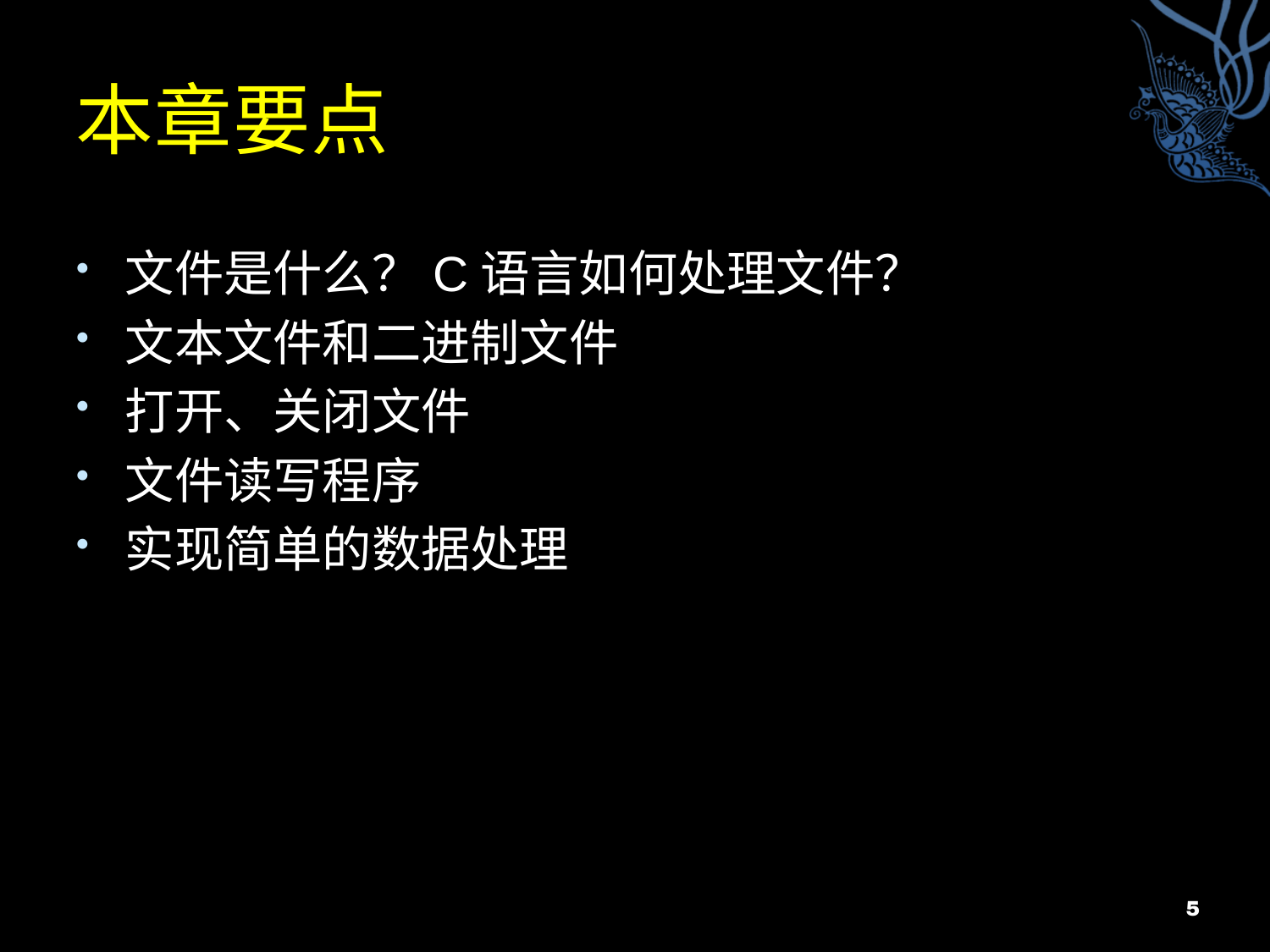

# 本章要点
文件是什么？C语言如何处理文件？
文本文件和二进制文件
打开、关闭文件
文件读写程序
实现简单的数据处理
5